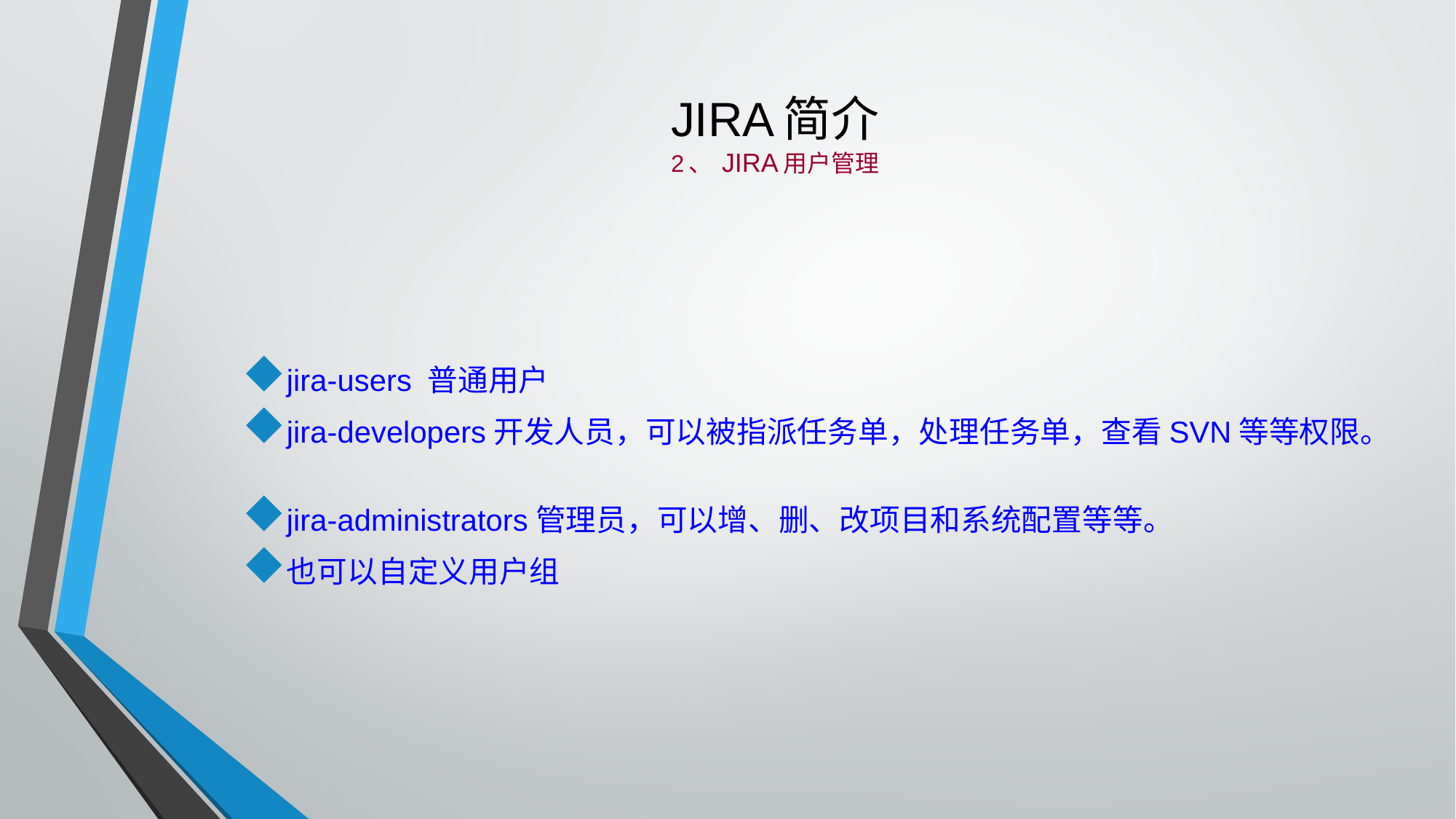

# JIRA简介 2、 JIRA用户管理
jira-users 普通用户
jira-developers开发人员，可以被指派任务单，处理任务单，查看SVN等等权限。
jira-administrators管理员，可以增、删、改项目和系统配置等等。
也可以自定义用户组